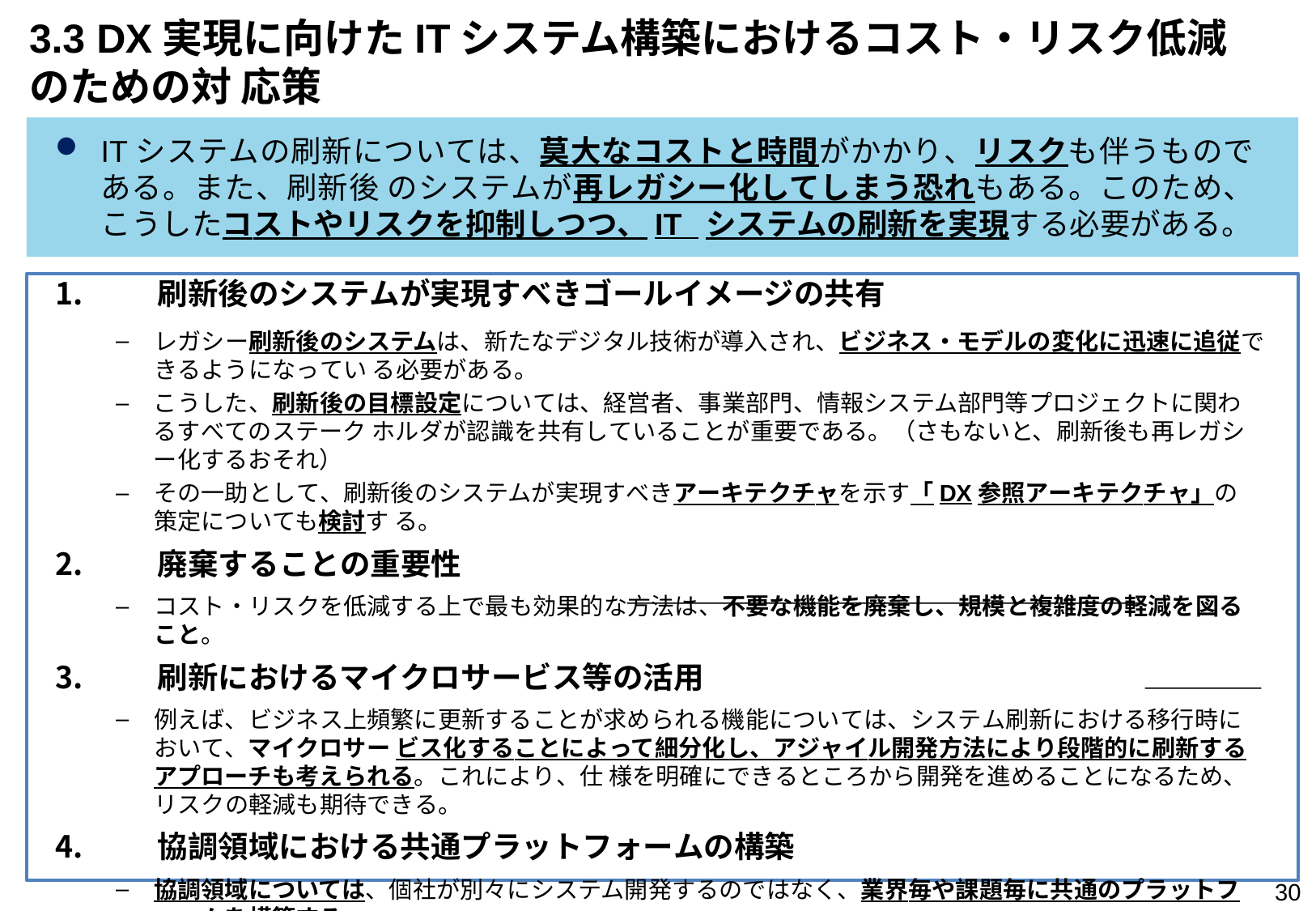

# 3.3 DX実現に向けたITシステム構築におけるコスト・リスク低減のための対 応策

ITシステムの刷新については、莫大なコストと時間がかかり、リスクも伴うものである。また、刷新後 のシステムが再レガシー化してしまう恐れもある。このため、こうしたコストやリスクを抑制しつつ、IT  システムの刷新を実現する必要がある。

刷新後のシステムが実現すべきゴールイメージの共有
レガシー刷新後のシステムは、新たなデジタル技術が導入され、ビジネス・モデルの変化に迅速に追従できるようになってい る必要がある。
こうした、刷新後の目標設定については、経営者、事業部門、情報システム部門等プロジェクトに関わるすべてのステーク ホルダが認識を共有していることが重要である。（さもないと、刷新後も再レガシー化するおそれ）
その一助として、刷新後のシステムが実現すべきアーキテクチャを示す「DX参照アーキテクチャ」の策定についても検討す る。
廃棄することの重要性
コスト・リスクを低減する上で最も効果的な方法は、不要な機能を廃棄し、規模と複雑度の軽減を図ること。
刷新におけるマイクロサービス等の活用
例えば、ビジネス上頻繁に更新することが求められる機能については、システム刷新における移行時において、マイクロサー ビス化することによって細分化し、アジャイル開発方法により段階的に刷新するアプローチも考えられる。これにより、仕 様を明確にできるところから開発を進めることになるため、リスクの軽減も期待できる。
協調領域における共通プラットフォームの構築
協調領域については、個社が別々にシステム開発するのではなく、業界毎や課題毎に共通のプラットフォームを構築する
ことで早期かつ安価にシステム刷新することが可能である（割り勘効果）。

30